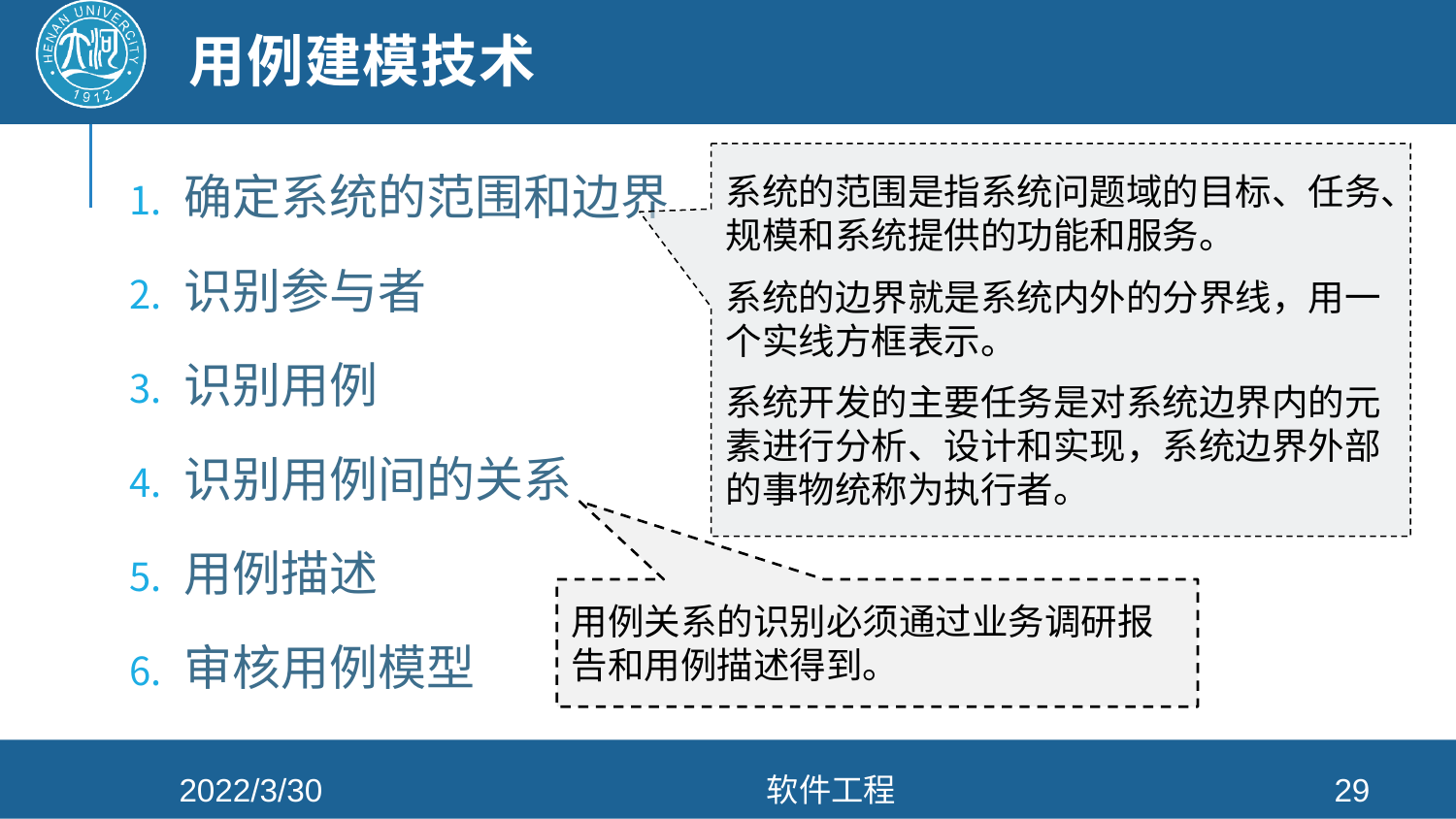

# 用例建模技术
系统的范围是指系统问题域的目标、任务、规模和系统提供的功能和服务。
系统的边界就是系统内外的分界线，用一个实线方框表示。
系统开发的主要任务是对系统边界内的元素进行分析、设计和实现，系统边界外部的事物统称为执行者。
确定系统的范围和边界
识别参与者
识别用例
识别用例间的关系
用例描述
审核用例模型
用例关系的识别必须通过业务调研报告和用例描述得到。
2022/3/30
软件工程
29